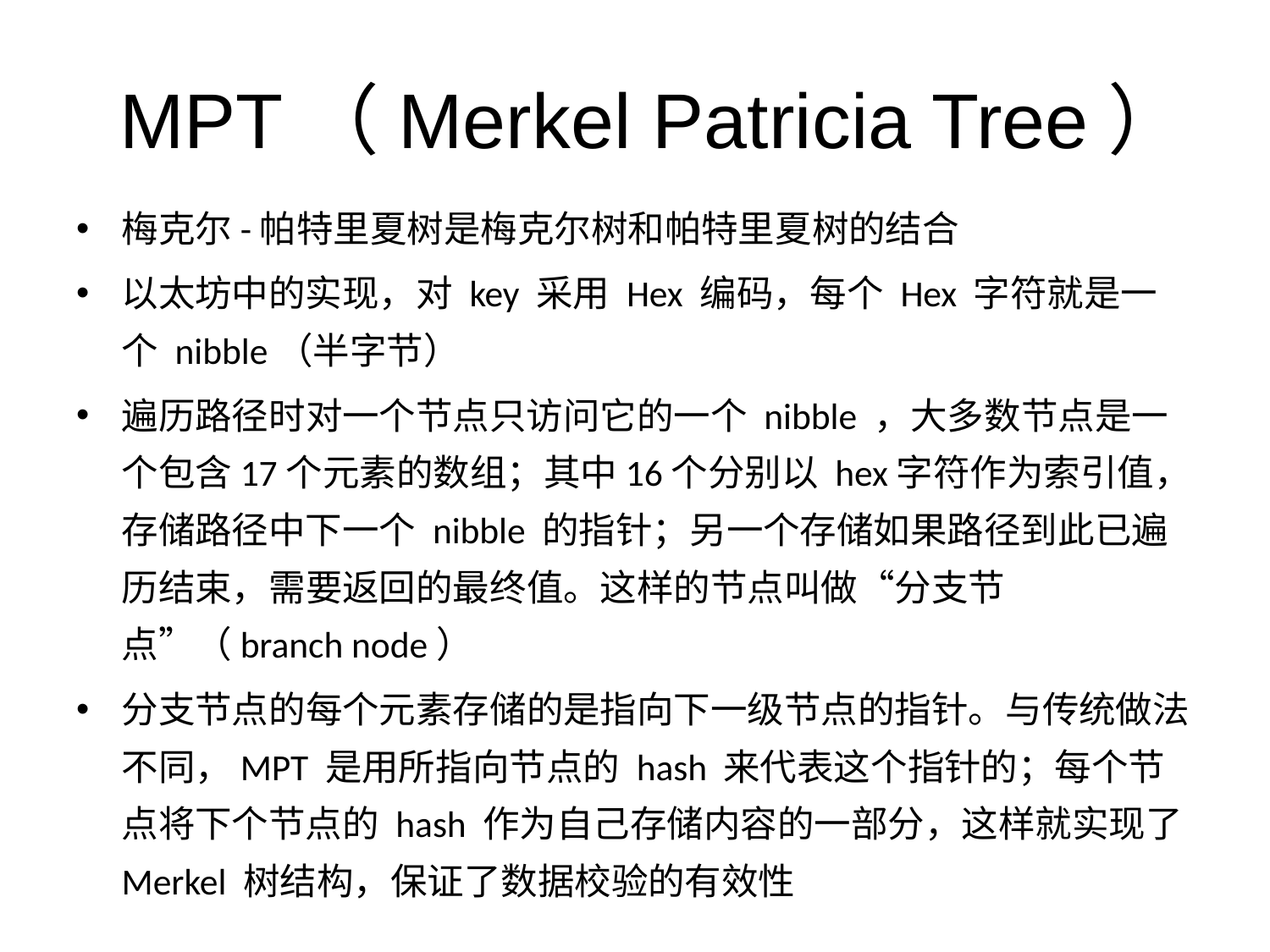

# MPT（Merkel Patricia Tree）
梅克尔-帕特里夏树是梅克尔树和帕特里夏树的结合
以太坊中的实现，对 key 采用 Hex 编码，每个 Hex 字符就是一个 nibble（半字节）
遍历路径时对一个节点只访问它的一个 nibble ，大多数节点是一个包含17个元素的数组；其中16个分别以 hex字符作为索引值，存储路径中下一个 nibble 的指针；另一个存储如果路径到此已遍历结束，需要返回的最终值。这样的节点叫做“分支节点”（branch node）
分支节点的每个元素存储的是指向下一级节点的指针。与传统做法不同，MPT 是用所指向节点的 hash 来代表这个指针的；每个节点将下个节点的 hash 作为自己存储内容的一部分，这样就实现了 Merkel 树结构，保证了数据校验的有效性